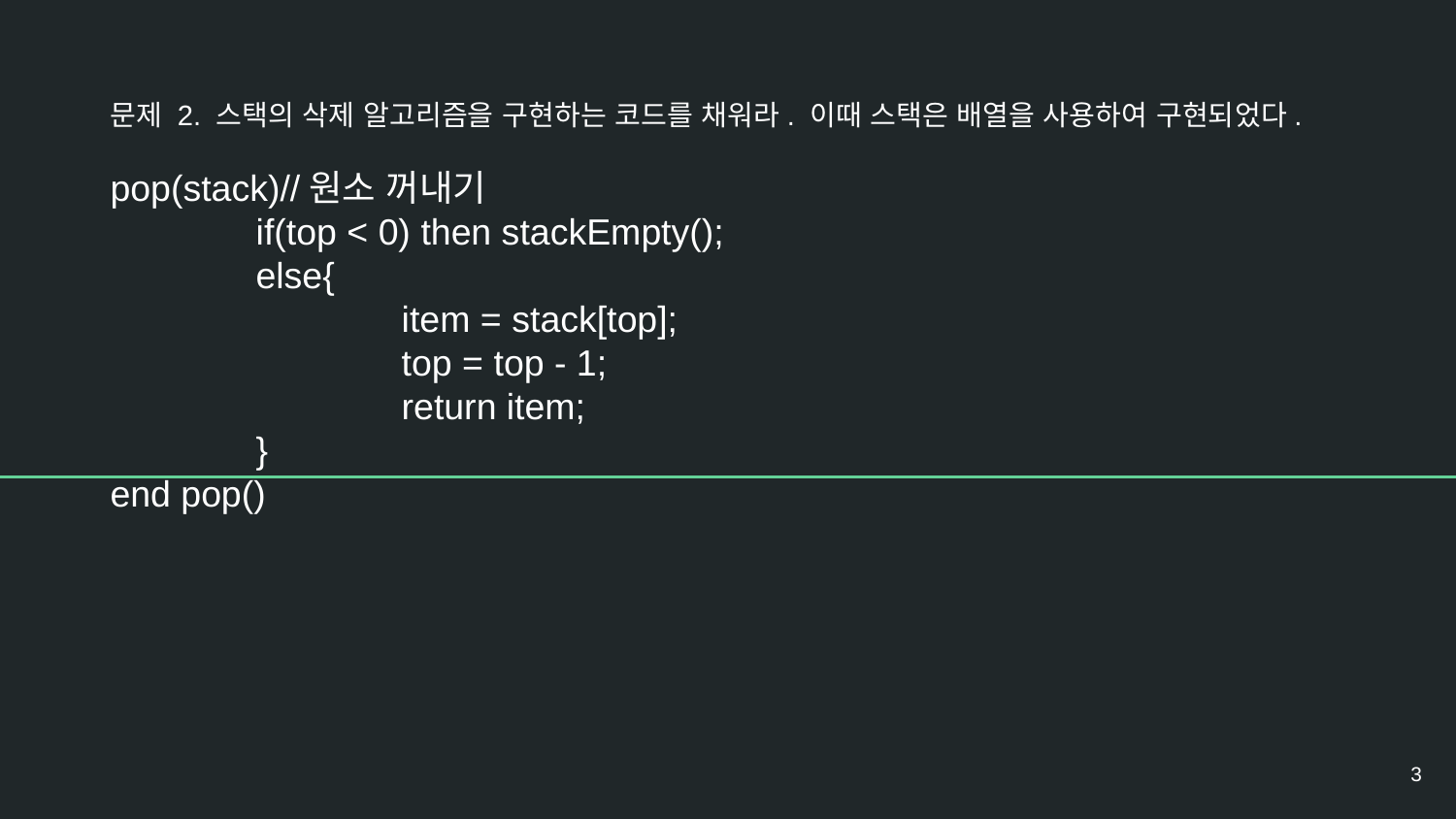

문제 2. 스택의 삭제 알고리즘을 구현하는 코드를 채워라. 이때 스택은 배열을 사용하여 구현되었다.

pop(stack)//원소 꺼내기
	if(top < 0) then stackEmpty();
	else{
		item = stack[top];
		top = top - 1;
		return item;
	}
end pop()

3